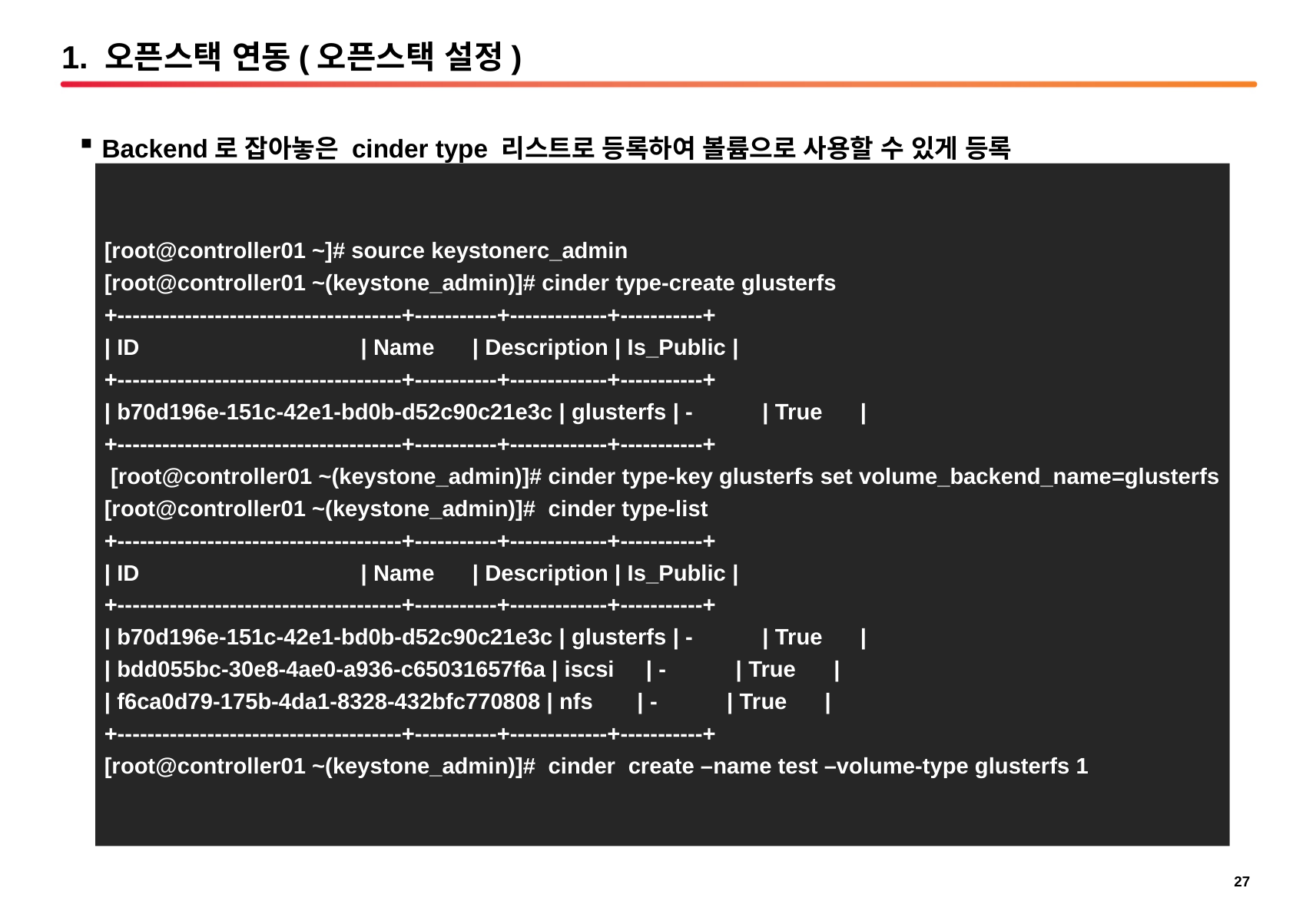

# 1. 오픈스택 연동(오픈스택 설정)
Backend로 잡아놓은 cinder type 리스트로 등록하여 볼륨으로 사용할 수 있게 등록
[root@controller01 ~]# source keystonerc_admin
[root@controller01 ~(keystone_admin)]# cinder type-create glusterfs
+--------------------------------------+-----------+-------------+-----------+
| ID                                   | Name      | Description | Is_Public |
+--------------------------------------+-----------+-------------+-----------+
| b70d196e-151c-42e1-bd0b-d52c90c21e3c | glusterfs | -           | True      |
+--------------------------------------+-----------+-------------+-----------+
 [root@controller01 ~(keystone_admin)]# cinder type-key glusterfs set volume_backend_name=glusterfs
[root@controller01 ~(keystone_admin)]#  cinder type-list
+--------------------------------------+-----------+-------------+-----------+
| ID                                   | Name      | Description | Is_Public |
+--------------------------------------+-----------+-------------+-----------+
| b70d196e-151c-42e1-bd0b-d52c90c21e3c | glusterfs | -           | True      |
| bdd055bc-30e8-4ae0-a936-c65031657f6a | iscsi     | -           | True      |
| f6ca0d79-175b-4da1-8328-432bfc770808 | nfs       | -           | True      |
+--------------------------------------+-----------+-------------+-----------+
[root@controller01 ~(keystone_admin)]#  cinder  create –name test –volume-type glusterfs 1